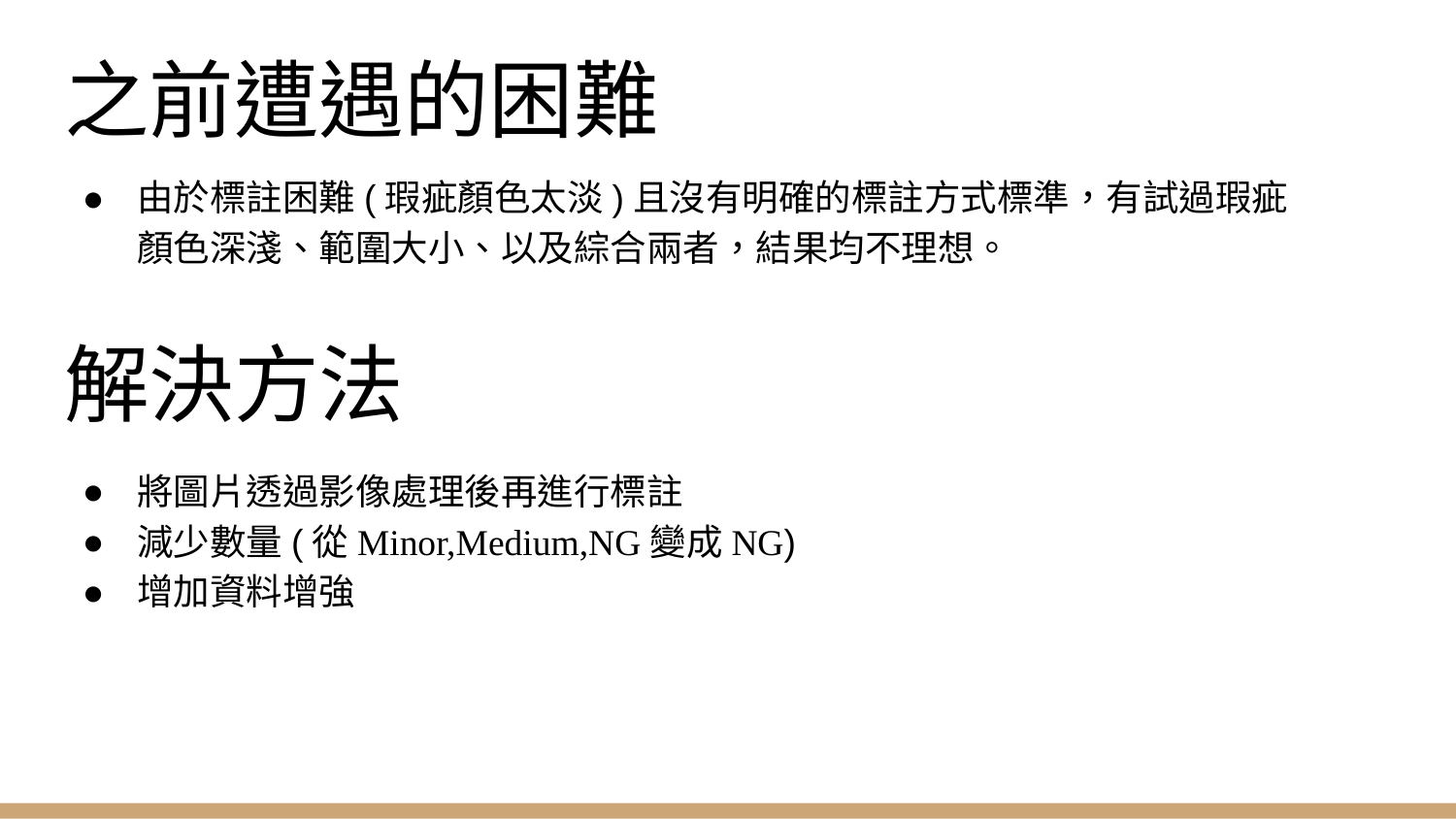

# 之前遭遇的困難
由於標註困難(瑕疵顏色太淡)且沒有明確的標註方式標準，有試過瑕疵顏色深淺、範圍大小、以及綜合兩者，結果均不理想。
解決方法
將圖片透過影像處理後再進行標註
減少數量(從Minor,Medium,NG變成NG)
增加資料增強